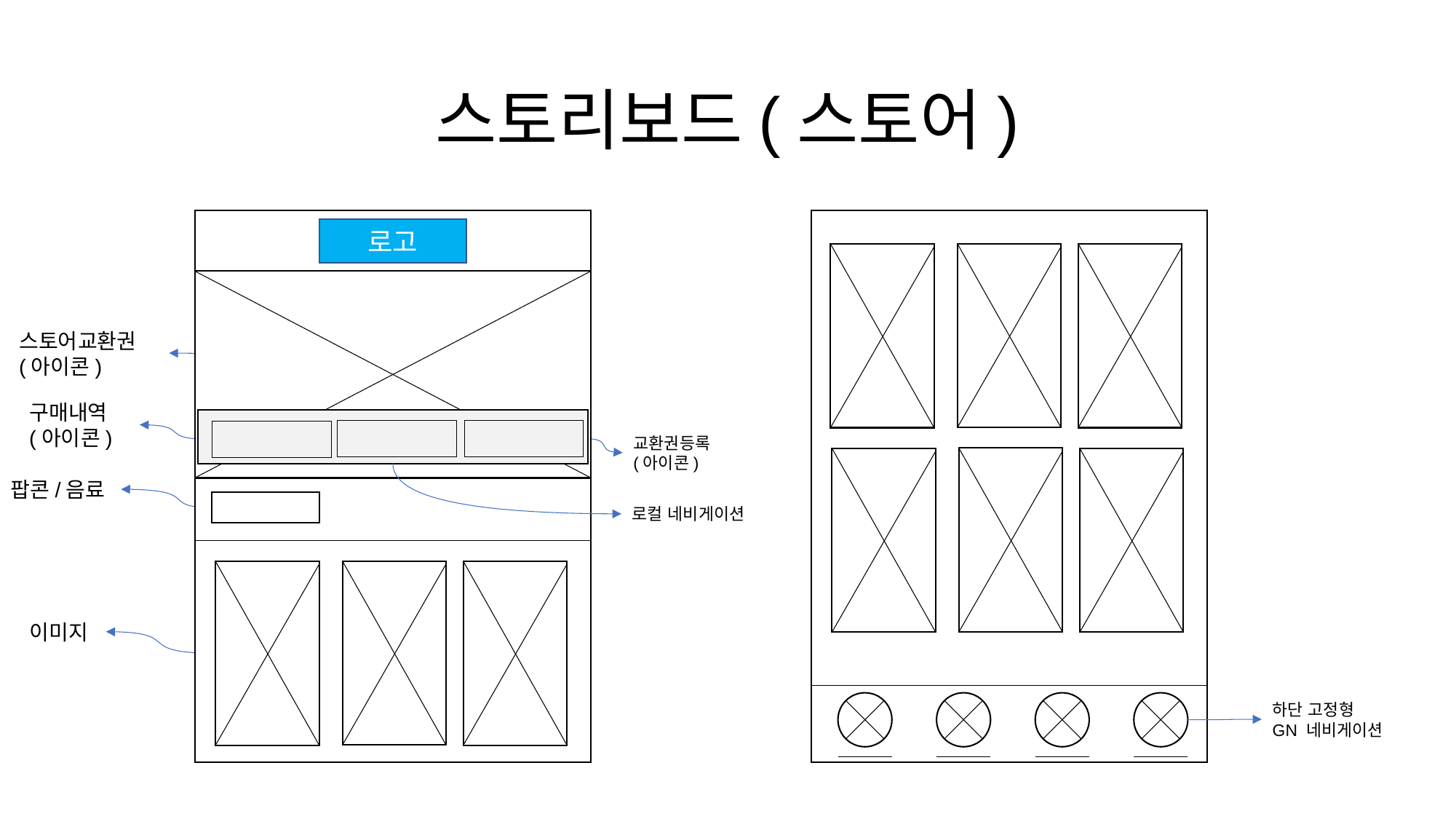

# 스토리보드(스토어)

로고

스토어교환권
(아이콘)
구매내역
(아이콘)
교환권등록
(아이콘)
팝콘/음료
로컬 네비게이션
이미지
하단 고정형
GN 네비게이션